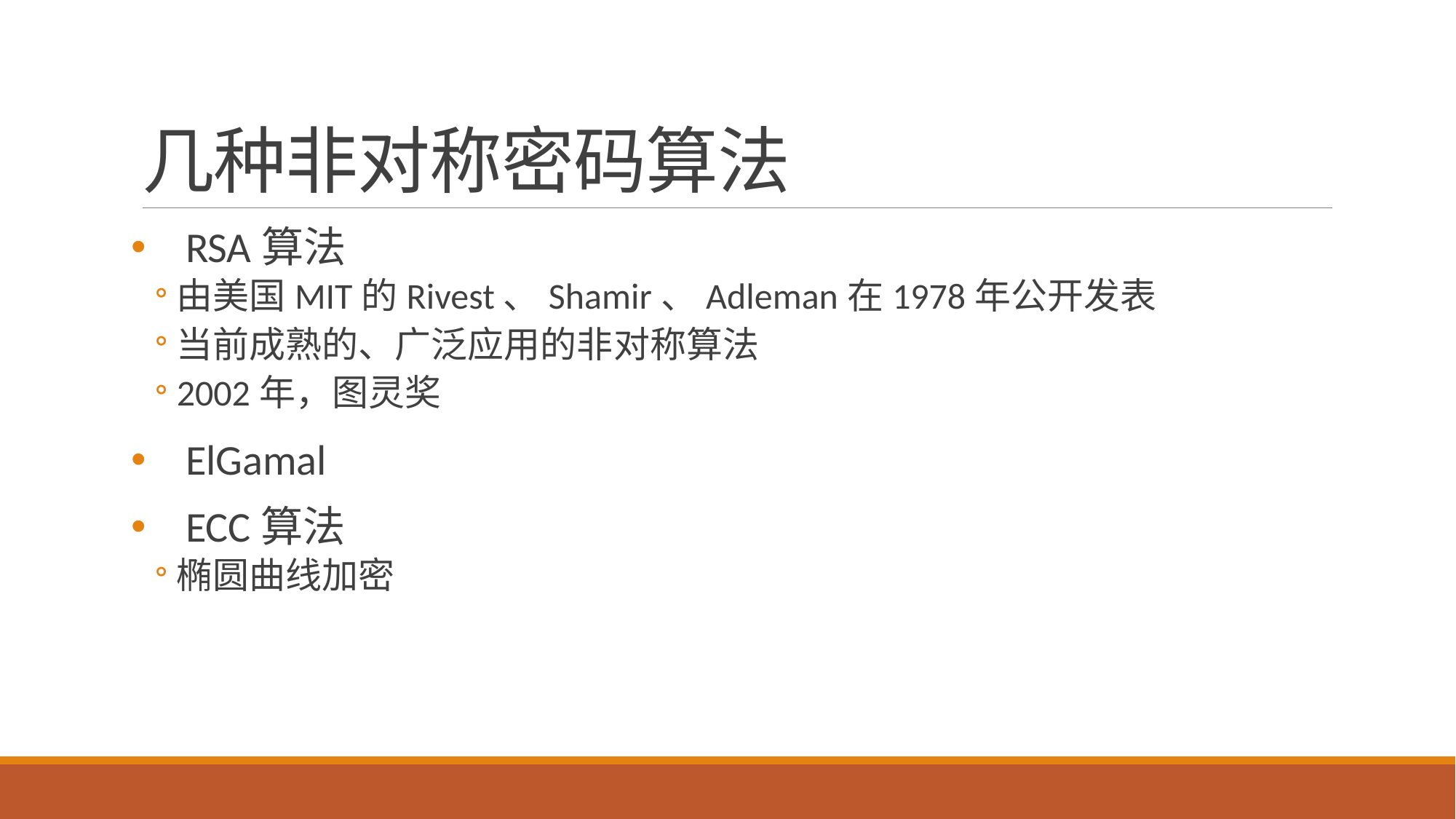

# 几种非对称密码算法
RSA算法
由美国MIT的Rivest、Shamir、Adleman在1978年公开发表
当前成熟的、广泛应用的非对称算法
2002年，图灵奖
ElGamal
ECC算法
椭圆曲线加密
60